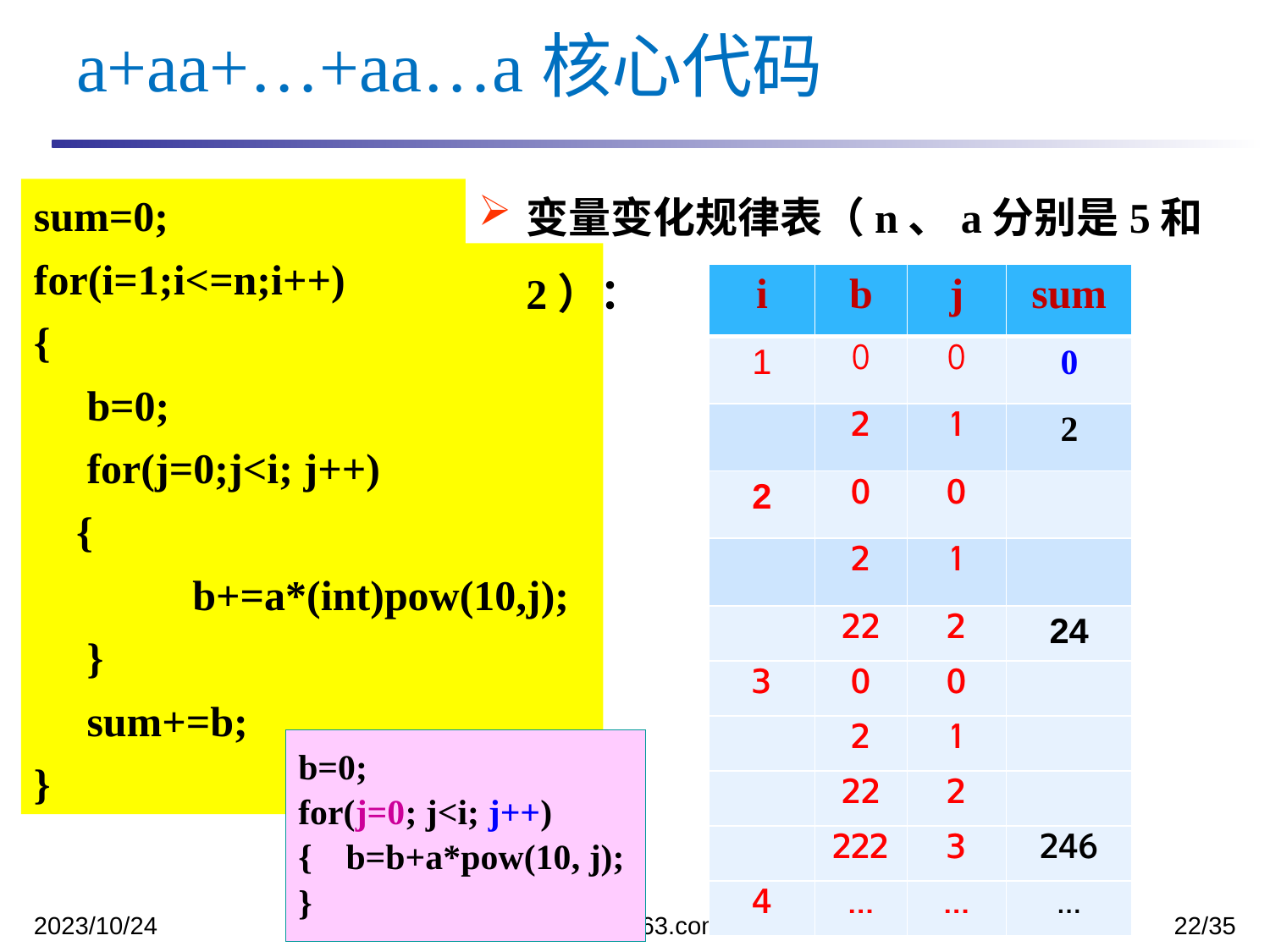

a+aa+…+aa…a核心代码
变量变化规律表（n、a分别是5和2）：
sum=0;
for(i=1;i<=n;i++)
{
     b=0;
     for(j=0;j<i; j++)
    {
	   b+=a*(int)pow(10,j);
     }
     sum+=b;
}
| i | b | j | sum |
| --- | --- | --- | --- |
| 1 | 0 | 0 | 0 |
|  | 2 | 1 | 2 |
| 2 | 0 | 0 |  |
|  | 2 | 1 |  |
|  | 22 | 2 | 24 |
| 3 | 0 | 0 |  |
|  | 2 | 1 |  |
|  | 22 | 2 |  |
|  | 222 | 3 | 246 |
| 4 | … | … | … |
b=0;
for(j=0; j<i; j++)
{	b=b+a*pow(10, j);
}
2023/10/24
王化雨 whuayu000@163.com 13306442222
22/35